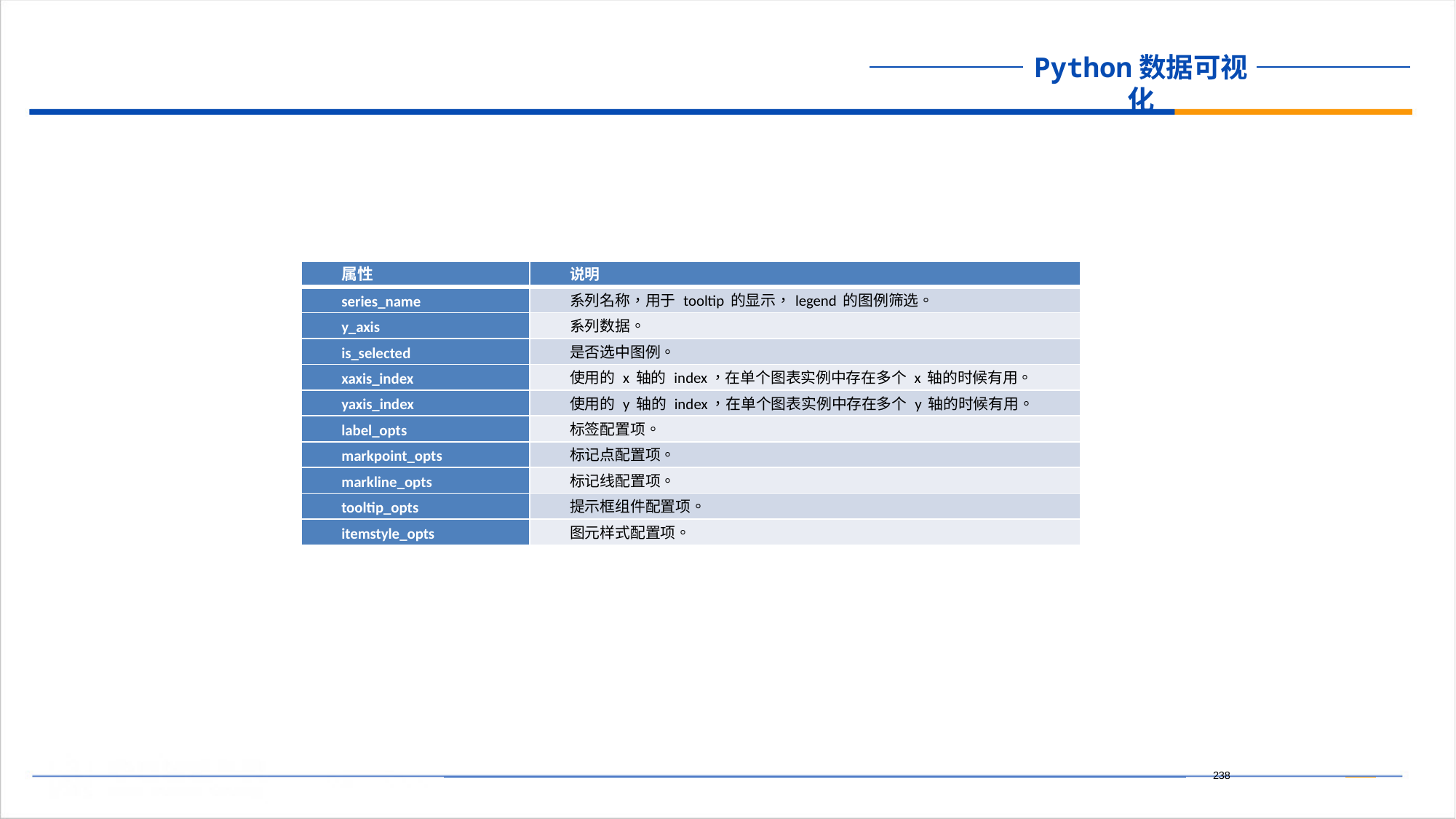

| 属性 | 说明 |
| --- | --- |
| series\_name | 系列名称，用于 tooltip 的显示，legend 的图例筛选。 |
| y\_axis | 系列数据。 |
| is\_selected | 是否选中图例。 |
| xaxis\_index | 使用的 x 轴的 index，在单个图表实例中存在多个 x 轴的时候有用。 |
| yaxis\_index | 使用的 y 轴的 index，在单个图表实例中存在多个 y 轴的时候有用。 |
| label\_opts | 标签配置项。 |
| markpoint\_opts | 标记点配置项。 |
| markline\_opts | 标记线配置项。 |
| tooltip\_opts | 提示框组件配置项。 |
| itemstyle\_opts | 图元样式配置项。 |